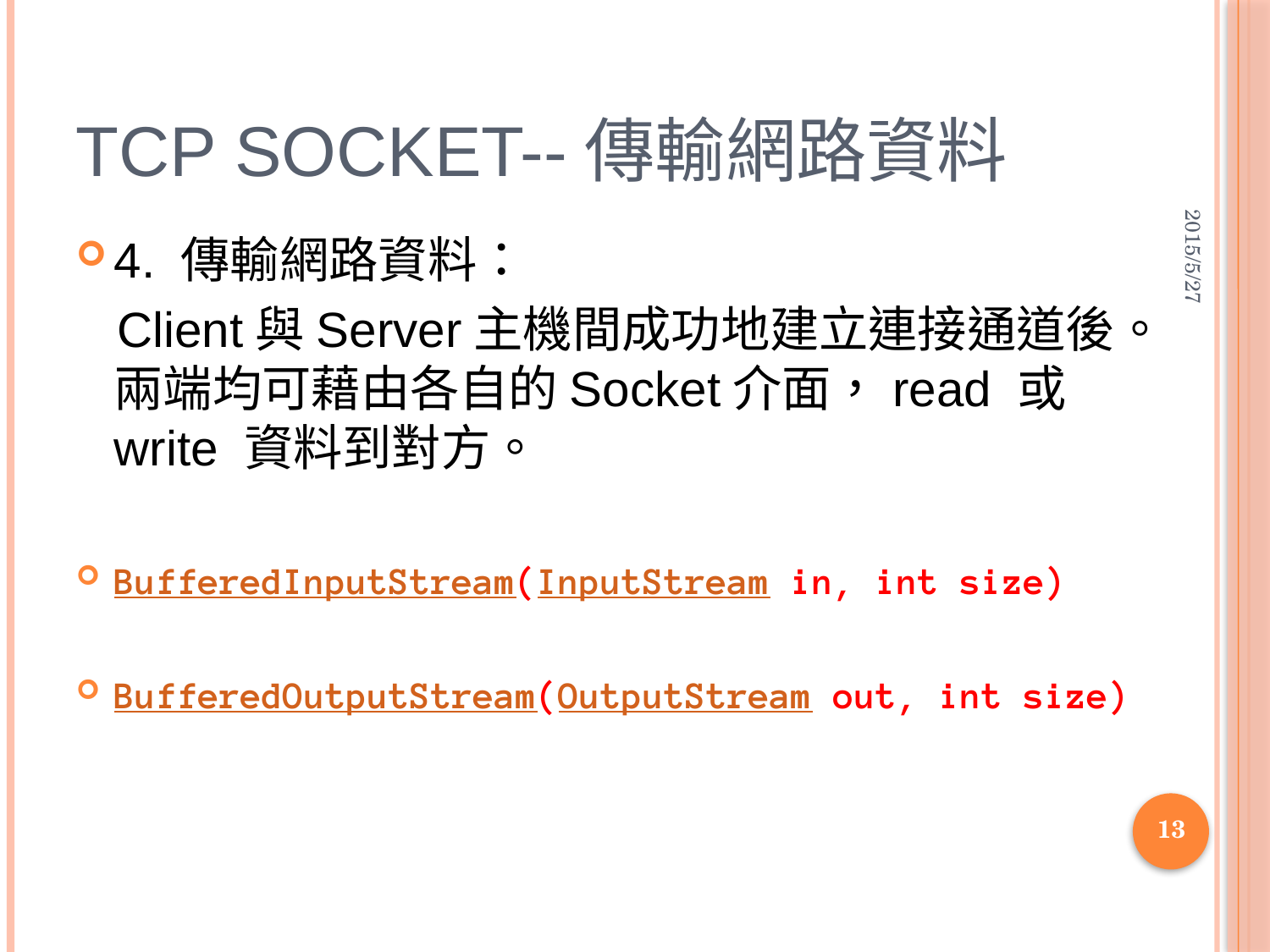

# TCP socket--傳輸網路資料
2015/5/27
4. 傳輸網路資料：
   Client與Server主機間成功地建立連接通道後。兩端均可藉由各自的Socket介面，read 或write 資料到對方。

BufferedInputStream(InputStream in, int size)

BufferedOutputStream(OutputStream out, int size)
13